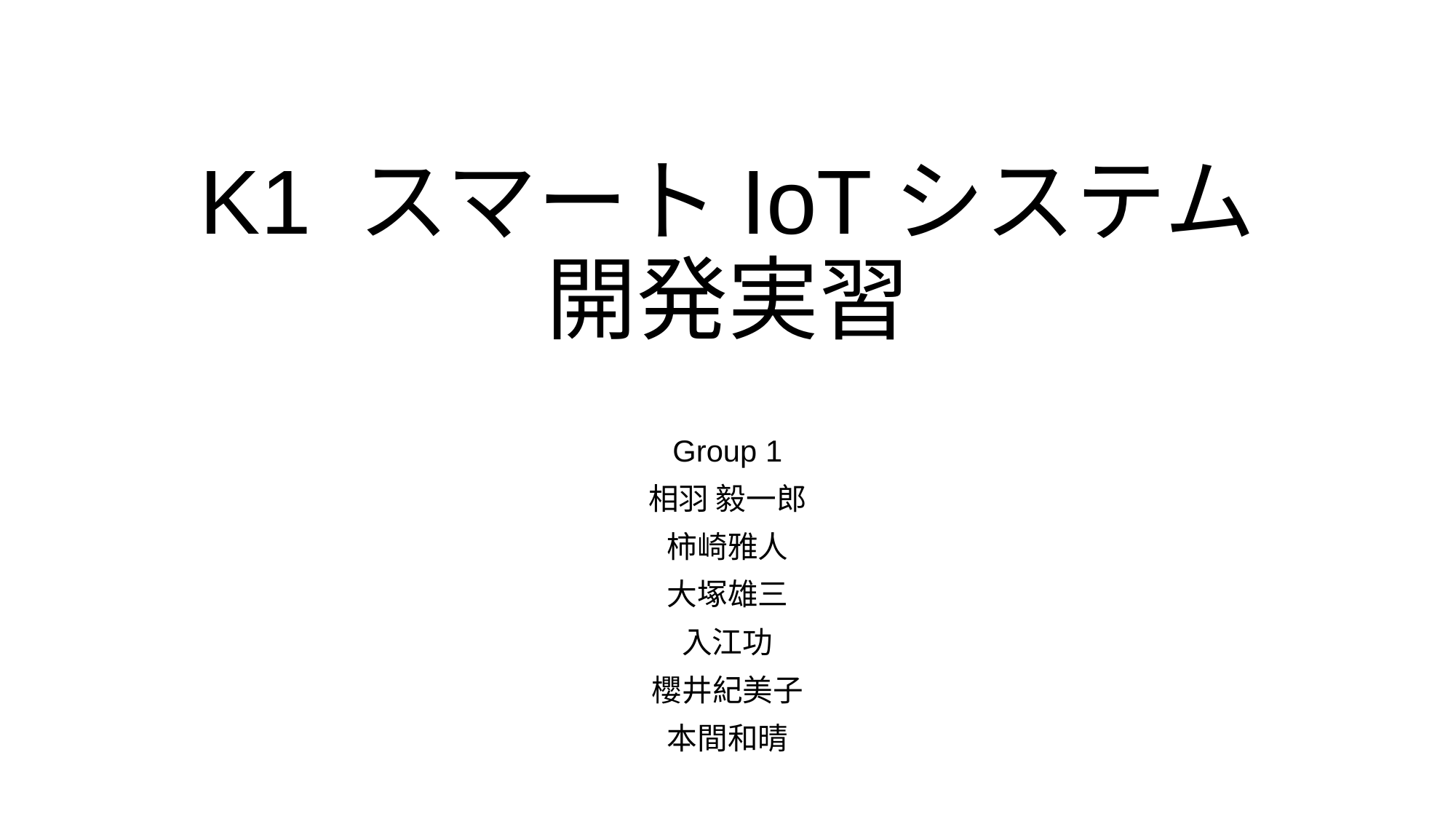

# K1 スマートIoTシステム開発実習
Group 1
相羽 毅一郎
柿崎雅人
大塚雄三
入江功
櫻井紀美子
本間和晴